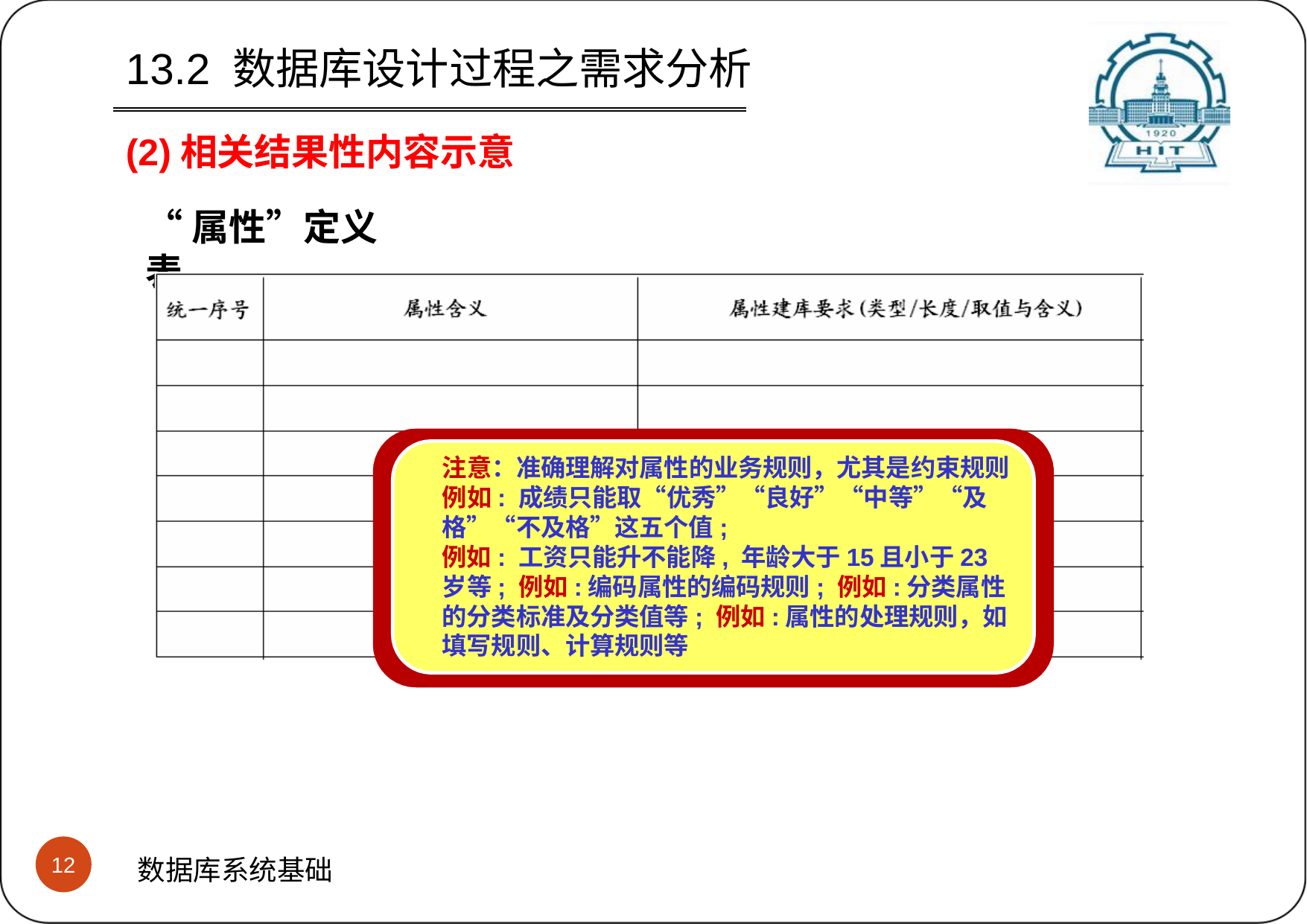

# 13.2 数据库设计过程之需求分析
(2)相关结果性内容示意

“属性”定义表

注意：准确理解对属性的业务规则，尤其是约束规则 例如: 成绩只能取“优秀”“良好”“中等”“及 格”“不及格”这五个值;
例如: 工资只能升不能降, 年龄大于15且小于23岁等; 例如:编码属性的编码规则; 例如:分类属性的分类标准及分类值等; 例如:属性的处理规则，如填写规则、计算规则等